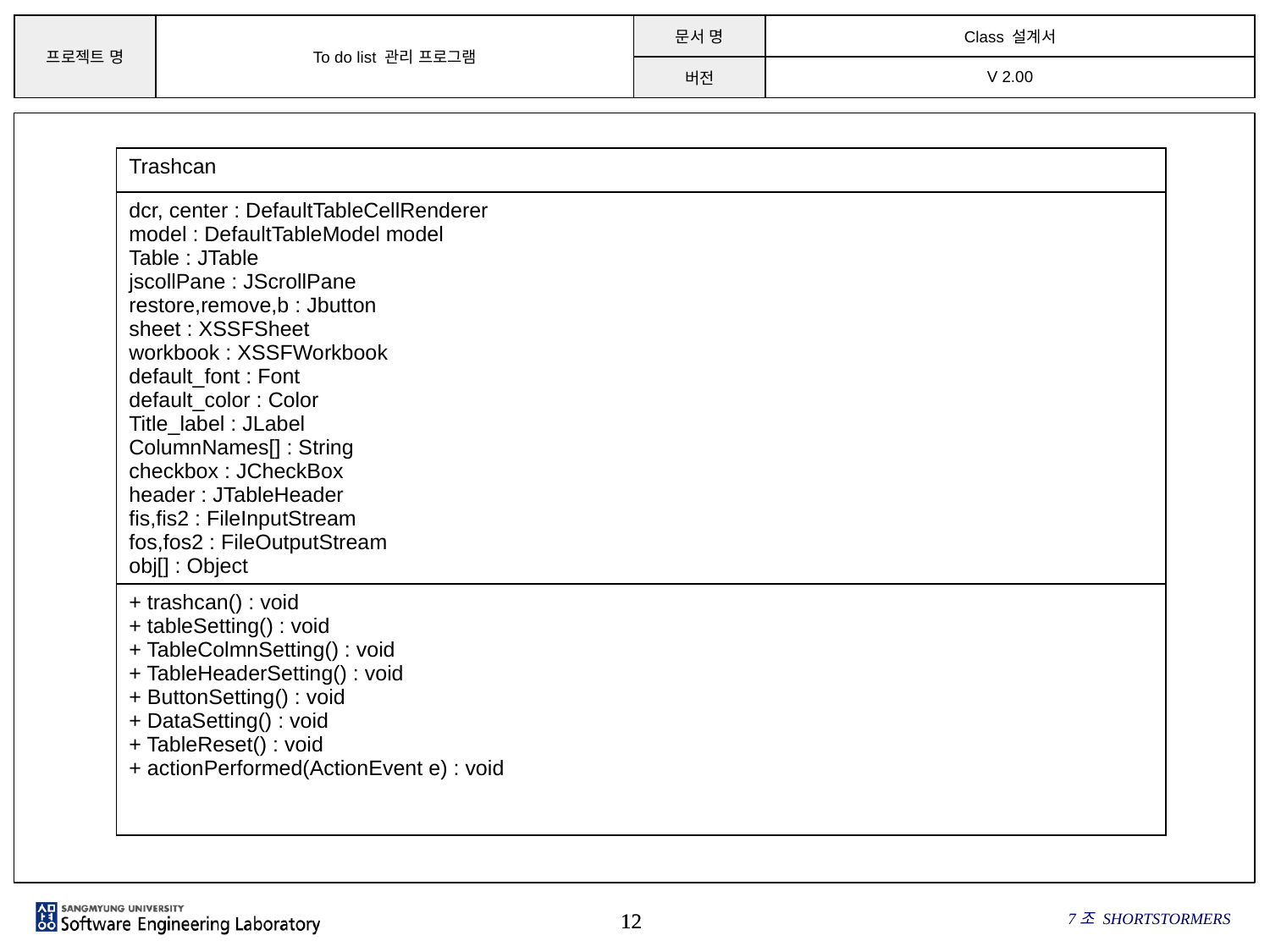

| Trashcan |
| --- |
| dcr, center : DefaultTableCellRenderer model : DefaultTableModel model Table : JTable jscollPane : JScrollPane restore,remove,b : Jbutton sheet : XSSFSheet workbook : XSSFWorkbook default\_font : Font default\_color : Color Title\_label : JLabel ColumnNames[] : String checkbox : JCheckBox header : JTableHeader fis,fis2 : FileInputStream fos,fos2 : FileOutputStream obj[] : Object |
| + trashcan() : void + tableSetting() : void + TableColmnSetting() : void + TableHeaderSetting() : void + ButtonSetting() : void + DataSetting() : void + TableReset() : void + actionPerformed(ActionEvent e) : void |
7조 SHORTSTORMERS